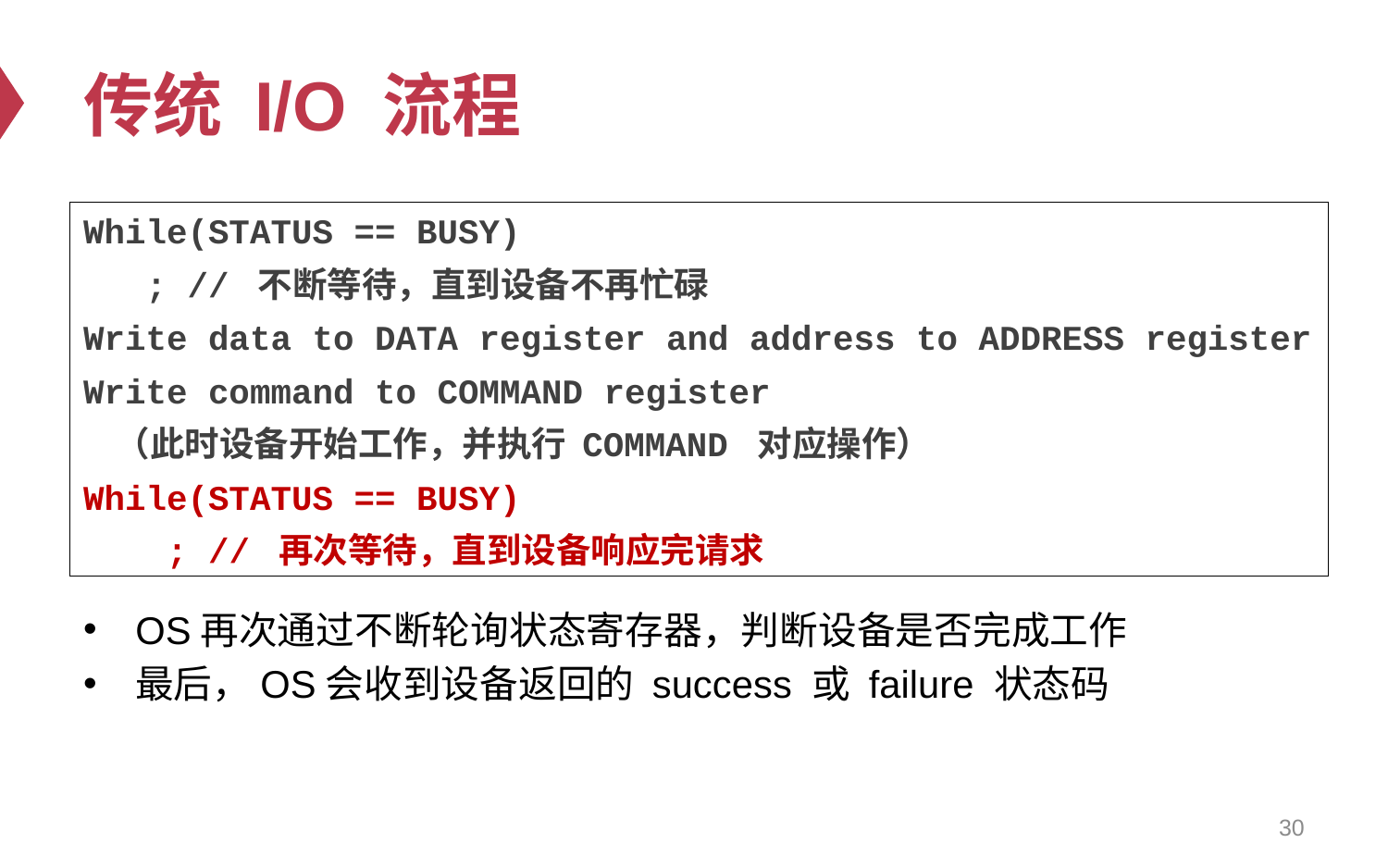

# 传统 I/O 流程
While(STATUS == BUSY)
   ; // 不断等待，直到设备不再忙碌
Write data to DATA register and address to ADDRESS register
Write command to COMMAND register
   （此时设备开始工作，并执行 COMMAND 对应操作）
While(STATUS == BUSY)
    ; // 再次等待，直到设备响应完请求
OS再次通过不断轮询状态寄存器，判断设备是否完成工作
最后，OS会收到设备返回的 success 或 failure 状态码
30